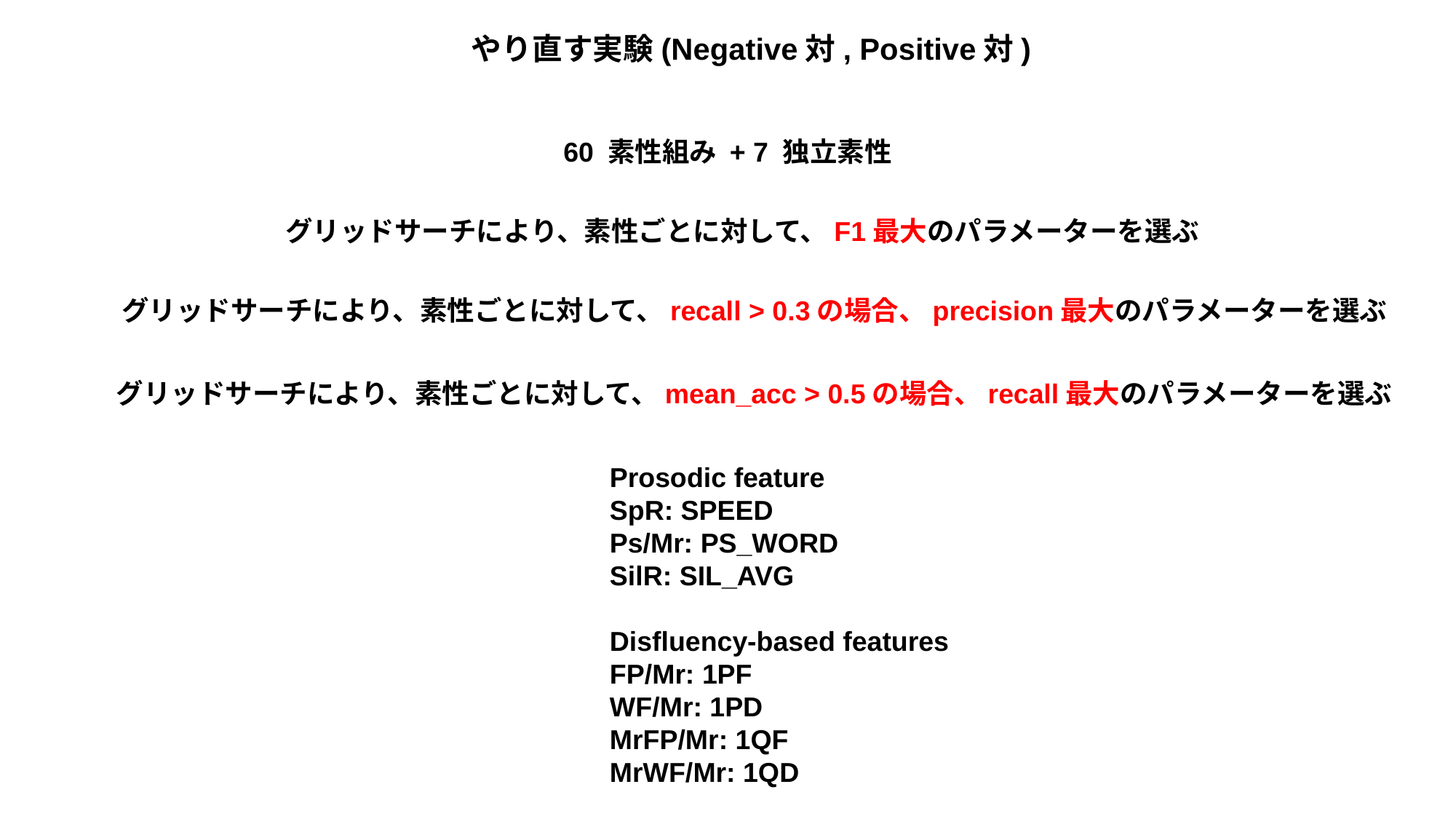

やり直す実験(Negative対, Positive対)
60 素性組み + 7 独立素性
グリッドサーチにより、素性ごとに対して、F1最大のパラメーターを選ぶ
グリッドサーチにより、素性ごとに対して、recall > 0.3の場合、precision最大のパラメーターを選ぶ
グリッドサーチにより、素性ごとに対して、mean_acc > 0.5の場合、recall最大のパラメーターを選ぶ
Prosodic feature
SpR: SPEED
Ps/Mr: PS_WORD
SilR: SIL_AVG

Disfluency-based features
FP/Mr: 1PF
WF/Mr: 1PD
MrFP/Mr: 1QF
MrWF/Mr: 1QD